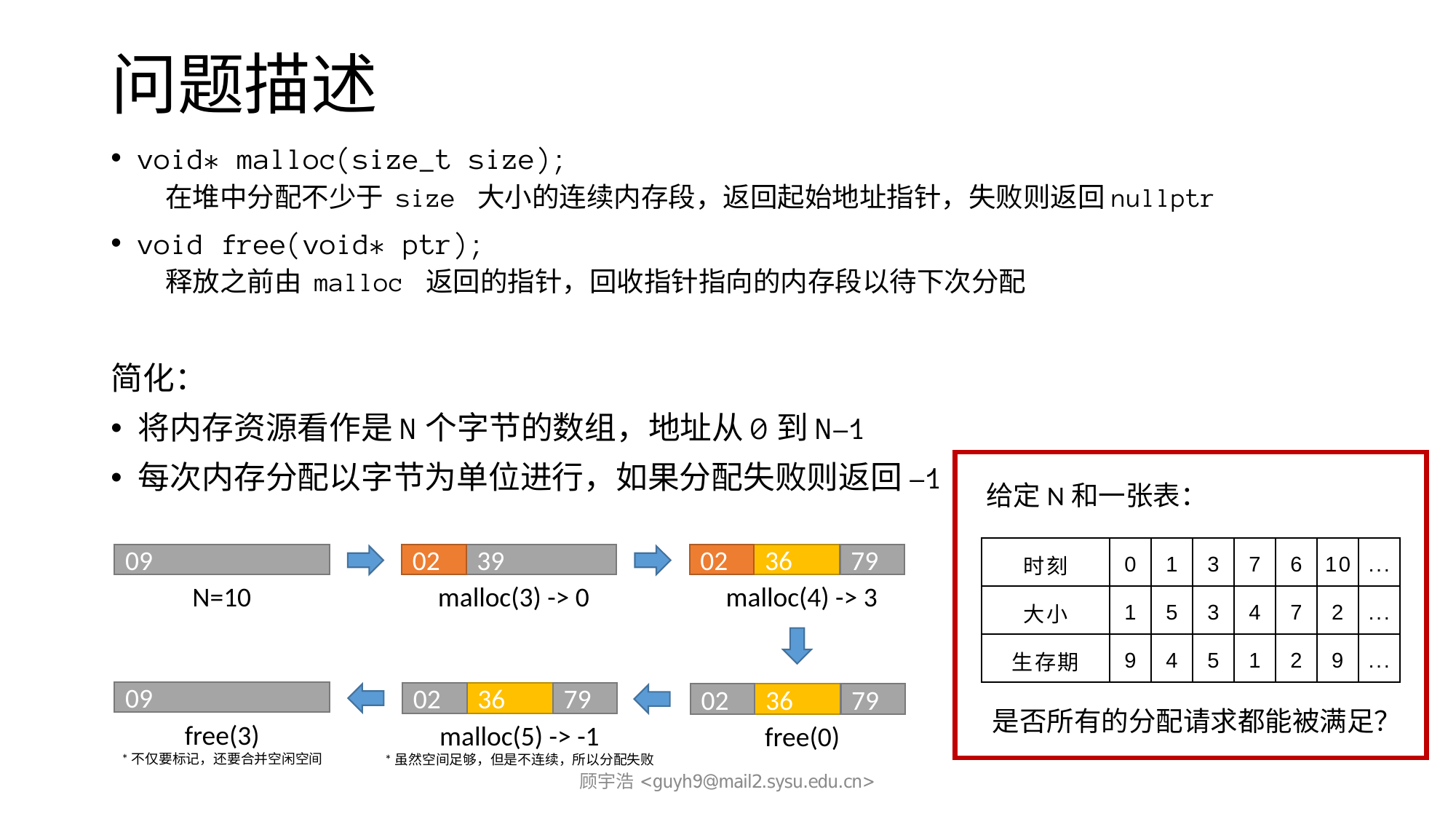

# 问题描述
void* malloc(size_t size);
在堆中分配不少于 size 大小的连续内存段，返回起始地址指针，失败则返回nullptr
void free(void* ptr);
释放之前由 malloc 返回的指针，回收指针指向的内存段以待下次分配

简化：
将内存资源看作是N个字节的数组，地址从0到N-1
每次内存分配以字节为单位进行，如果分配失败则返回-1

给定N和一张表：
| 时刻 | 0 | 1 | 3 | 7 | 6 | 10 | ... |
| --- | --- | --- | --- | --- | --- | --- | --- |
| 大小 | 1 | 5 | 3 | 4 | 7 | 2 | ... |
| 生存期 | 9 | 4 | 5 | 1 | 2 | 9 | ... |
09
02
39
02
36
79

N=10
malloc(3) -> 0
malloc(4) -> 3

09
02
36
79

02
36
79

是否所有的分配请求都能被满足？
free(3)
*不仅要标记，还要合并空闲空间
malloc(5) -> -1
*虽然空间足够，但是不连续，所以分配失败
free(0)

顾宇浩 <guyh9@mail2.sysu.edu.cn>
8